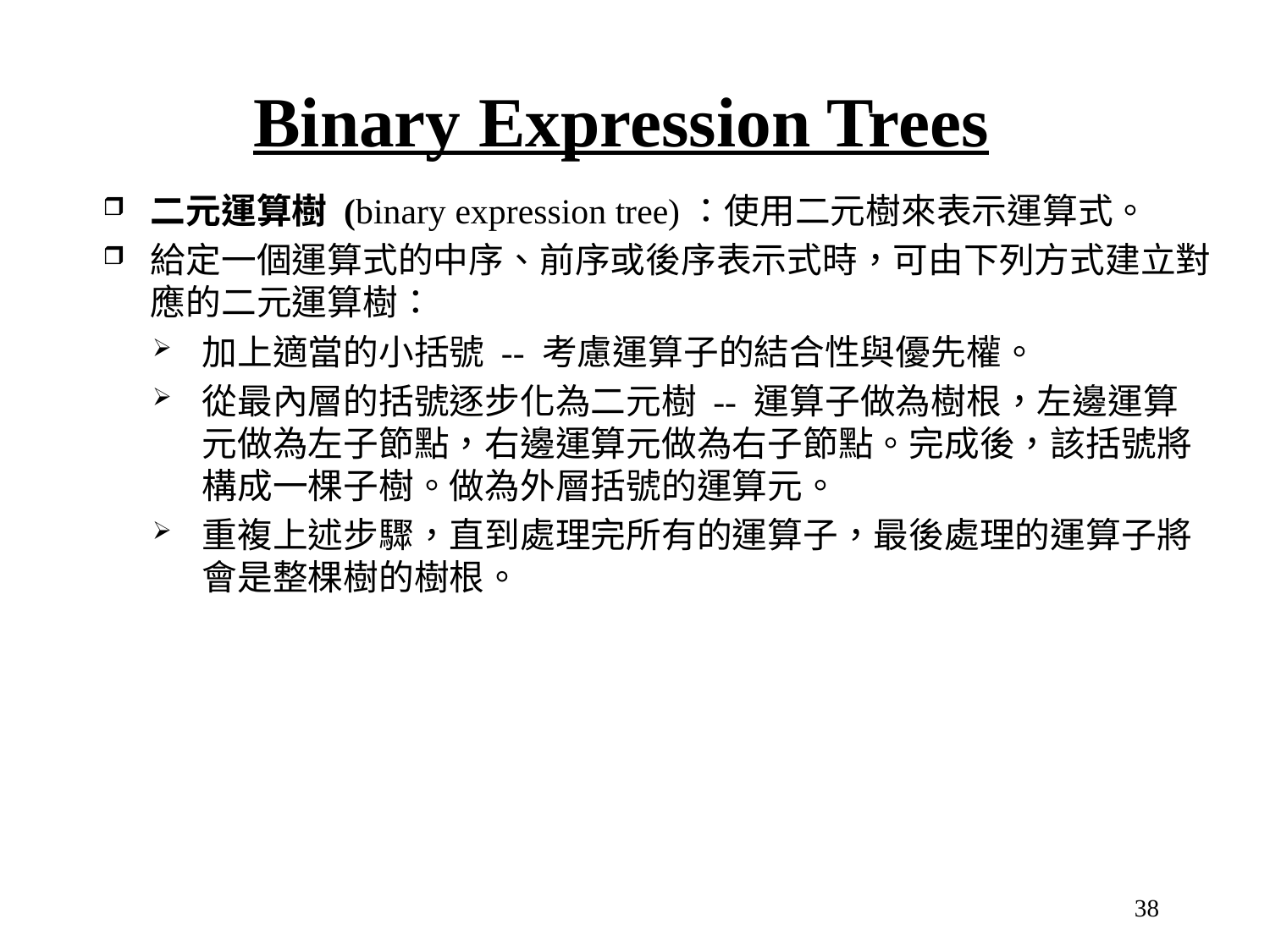

Binary Expression Trees
二元運算樹 (binary expression tree)：使用二元樹來表示運算式。
給定一個運算式的中序、前序或後序表示式時，可由下列方式建立對應的二元運算樹：
加上適當的小括號 -- 考慮運算子的結合性與優先權。
從最內層的括號逐步化為二元樹 -- 運算子做為樹根，左邊運算元做為左子節點，右邊運算元做為右子節點。完成後，該括號將構成一棵子樹。做為外層括號的運算元。
重複上述步驟，直到處理完所有的運算子，最後處理的運算子將會是整棵樹的樹根。

38